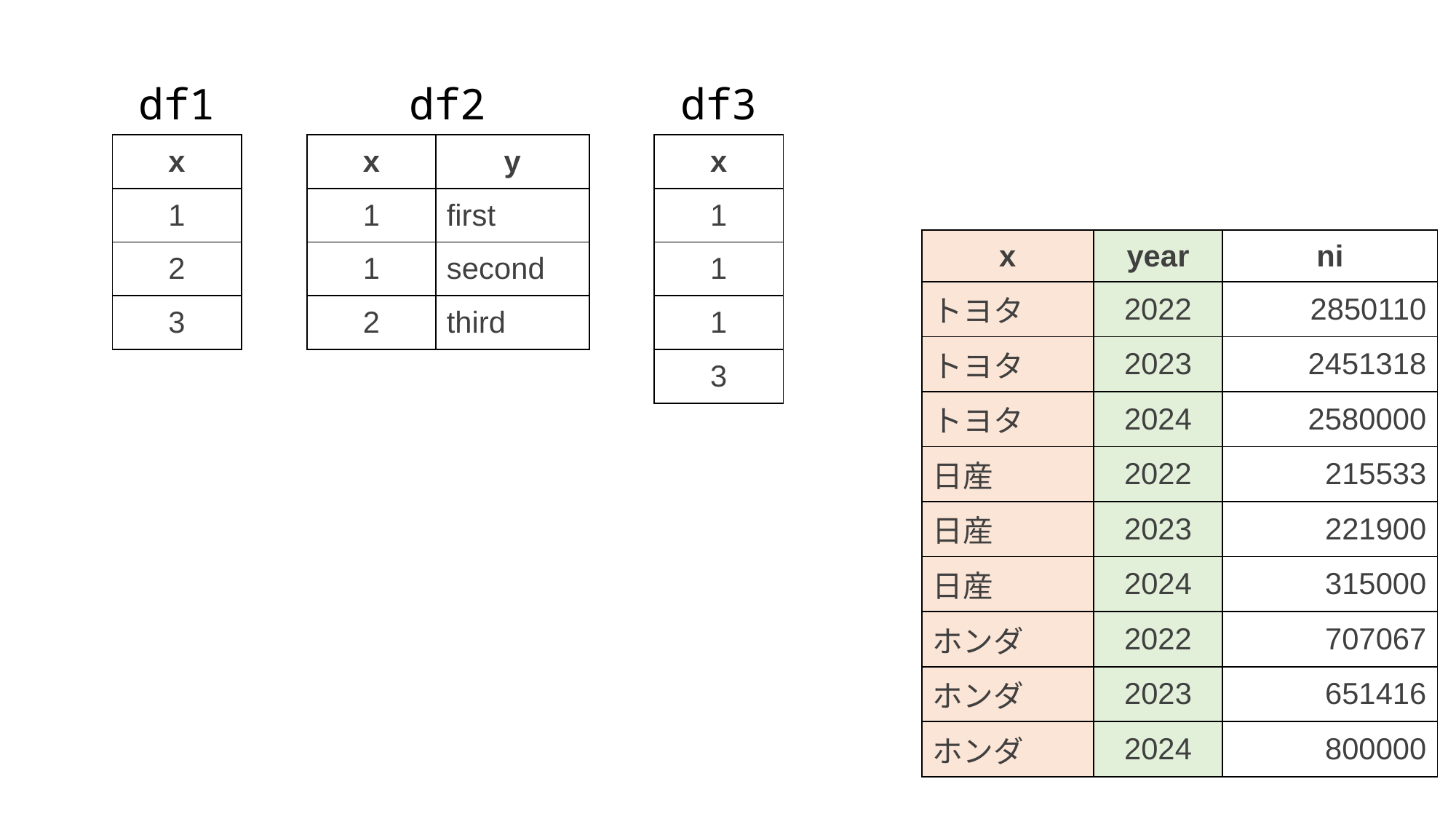

df1
df2
df3
| x |
| --- |
| 1 |
| 2 |
| 3 |
| x | y |
| --- | --- |
| 1 | first |
| 1 | second |
| 2 | third |
| x |
| --- |
| 1 |
| 1 |
| 1 |
| 3 |
| x | year | ni |
| --- | --- | --- |
| トヨタ | 2022 | 2850110 |
| トヨタ | 2023 | 2451318 |
| トヨタ | 2024 | 2580000 |
| 日産 | 2022 | 215533 |
| 日産 | 2023 | 221900 |
| 日産 | 2024 | 315000 |
| ホンダ | 2022 | 707067 |
| ホンダ | 2023 | 651416 |
| ホンダ | 2024 | 800000 |